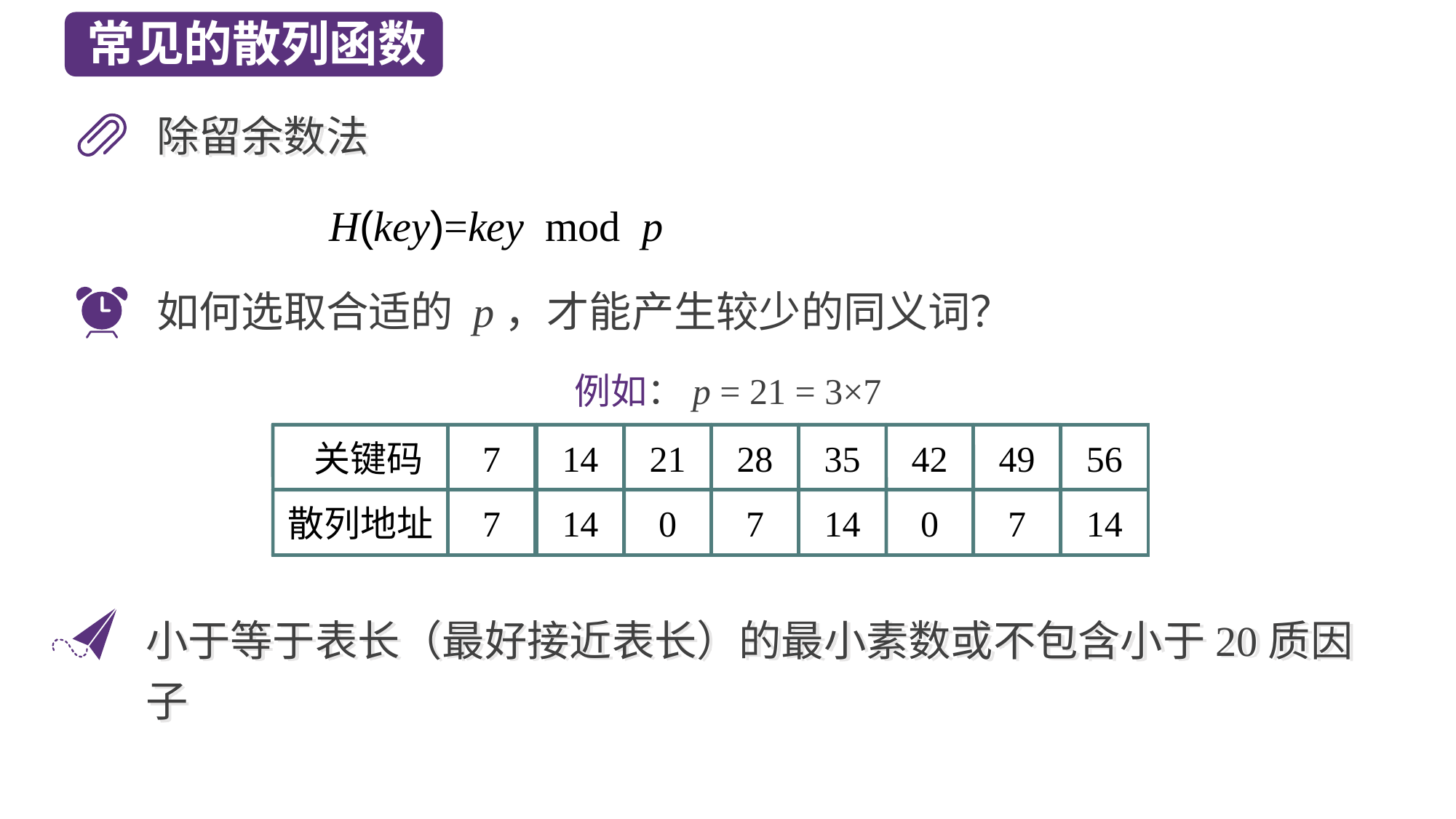

常见的散列函数

除留余数法

H(key)=key  mod  p
如何选取合适的 p，才能产生较少的同义词？

例如：p = 21 = 3×7
 关键码

7
14

21

28

35

42

49

56

散列地址

7
14
0
7
14
0
7
14

小于等于表长（最好接近表长）的最小素数或不包含小于20质因子